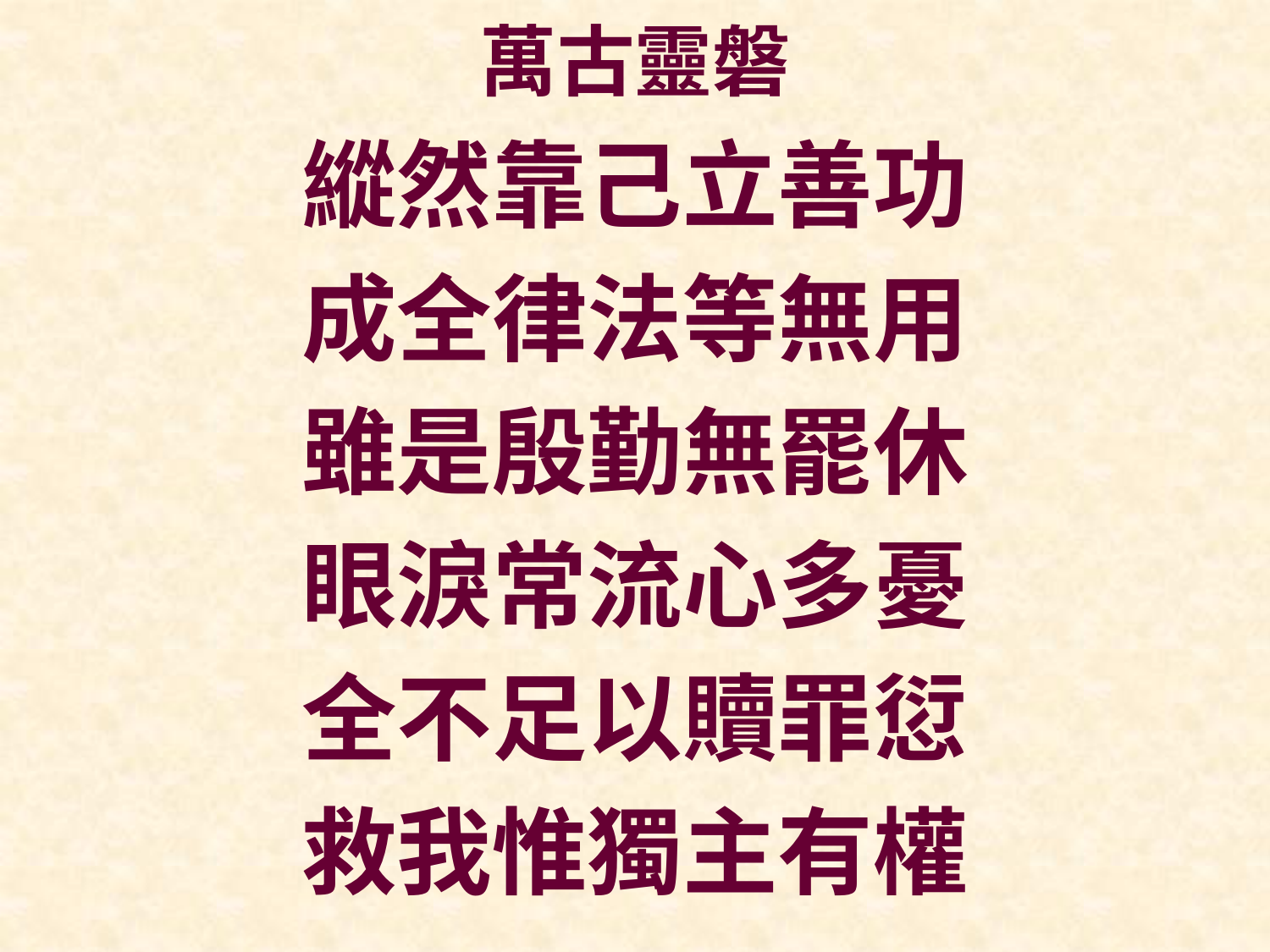

# 萬古靈磐
縱然靠己立善功
成全律法等無用
雖是殷勤無罷休
眼淚常流心多憂
全不足以贖罪愆
救我惟獨主有權